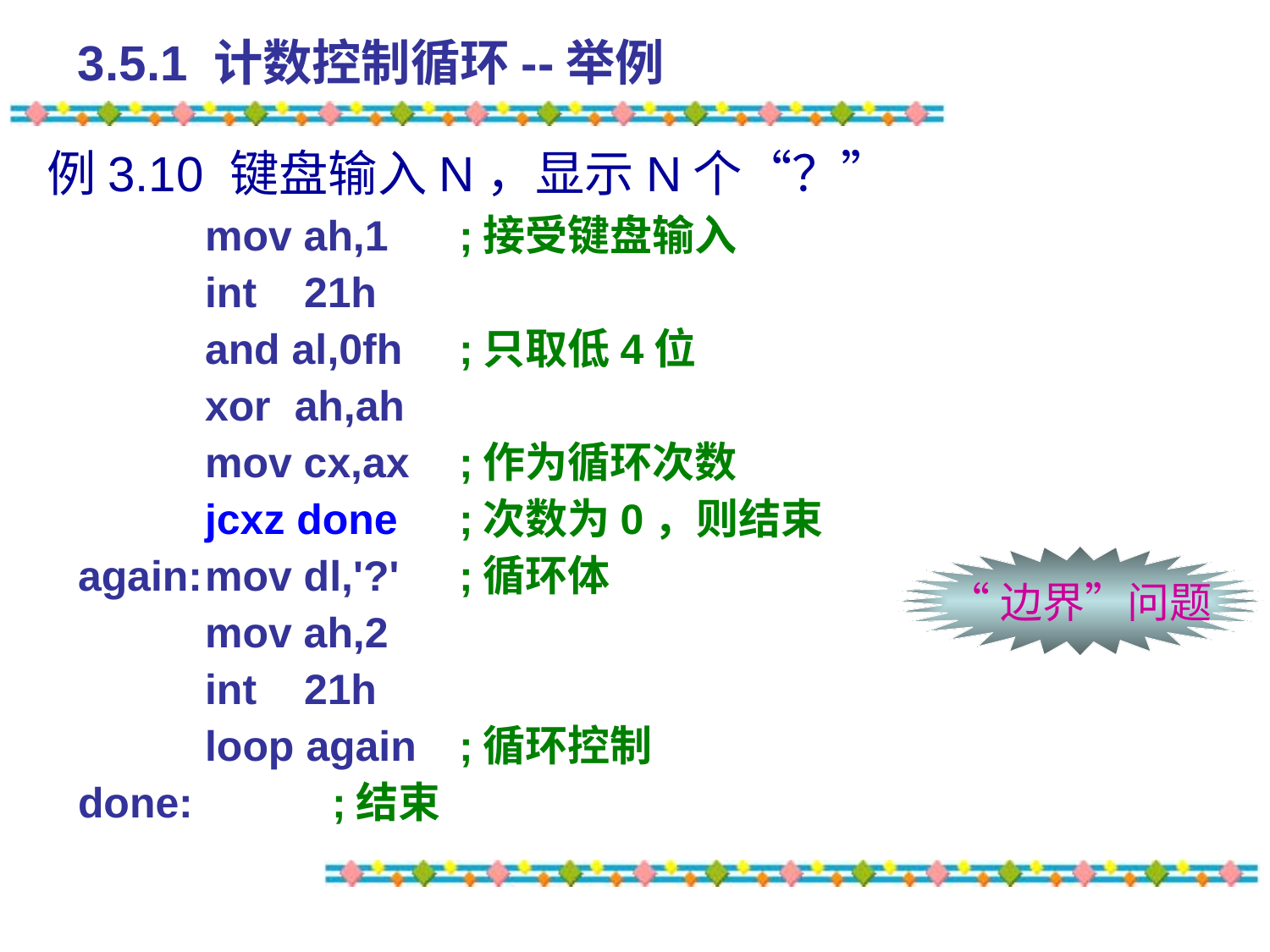

# 3.5.1 计数控制循环--举例
例3.10 键盘输入N，显示N个“？”
	mov ah,1	;接受键盘输入
	int    21h
	and al,0fh	;只取低4位
	xor  ah,ah
	mov cx,ax	;作为循环次数
	jcxz done	;次数为0，则结束
again:	mov dl,'?'	;循环体
	mov ah,2
	int    21h
	loop again	;循环控制
done:		;结束
“边界”问题